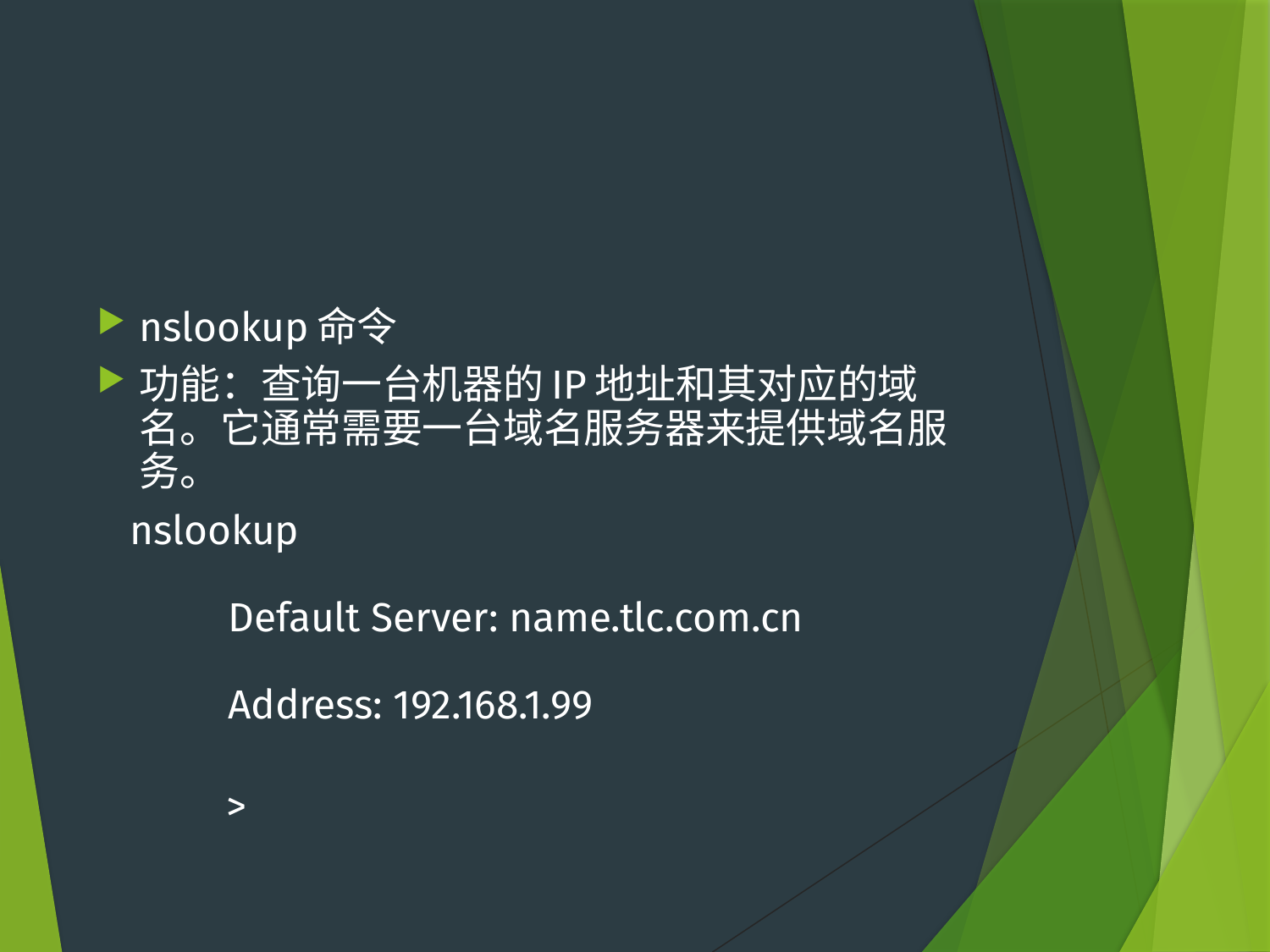

#
nslookup命令
功能：查询一台机器的IP地址和其对应的域名。它通常需要一台域名服务器来提供域名服务。
   nslookup
　　
　　Default Server: name.tlc.com.cn
　　
　　Address: 192.168.1.99
            >